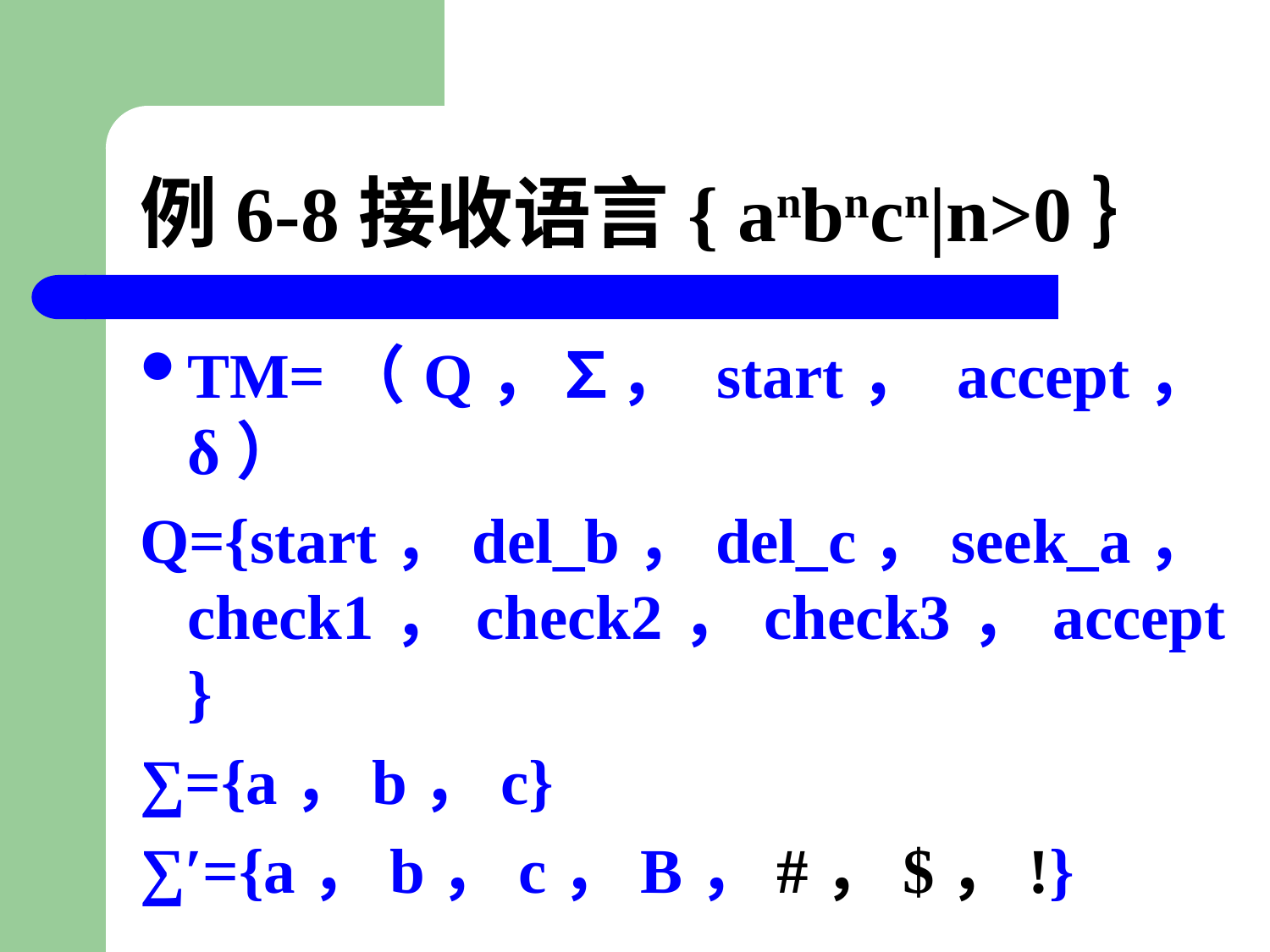

# 例6-8接收语言{ anbncn|n>0｝
TM=（Q，∑， start， accept，δ）
Q={start，del_b，del_c，seek_a，check1，check2，check3，accept}
∑={a，b，c}
∑′={a，b，c，B，#，$，!}